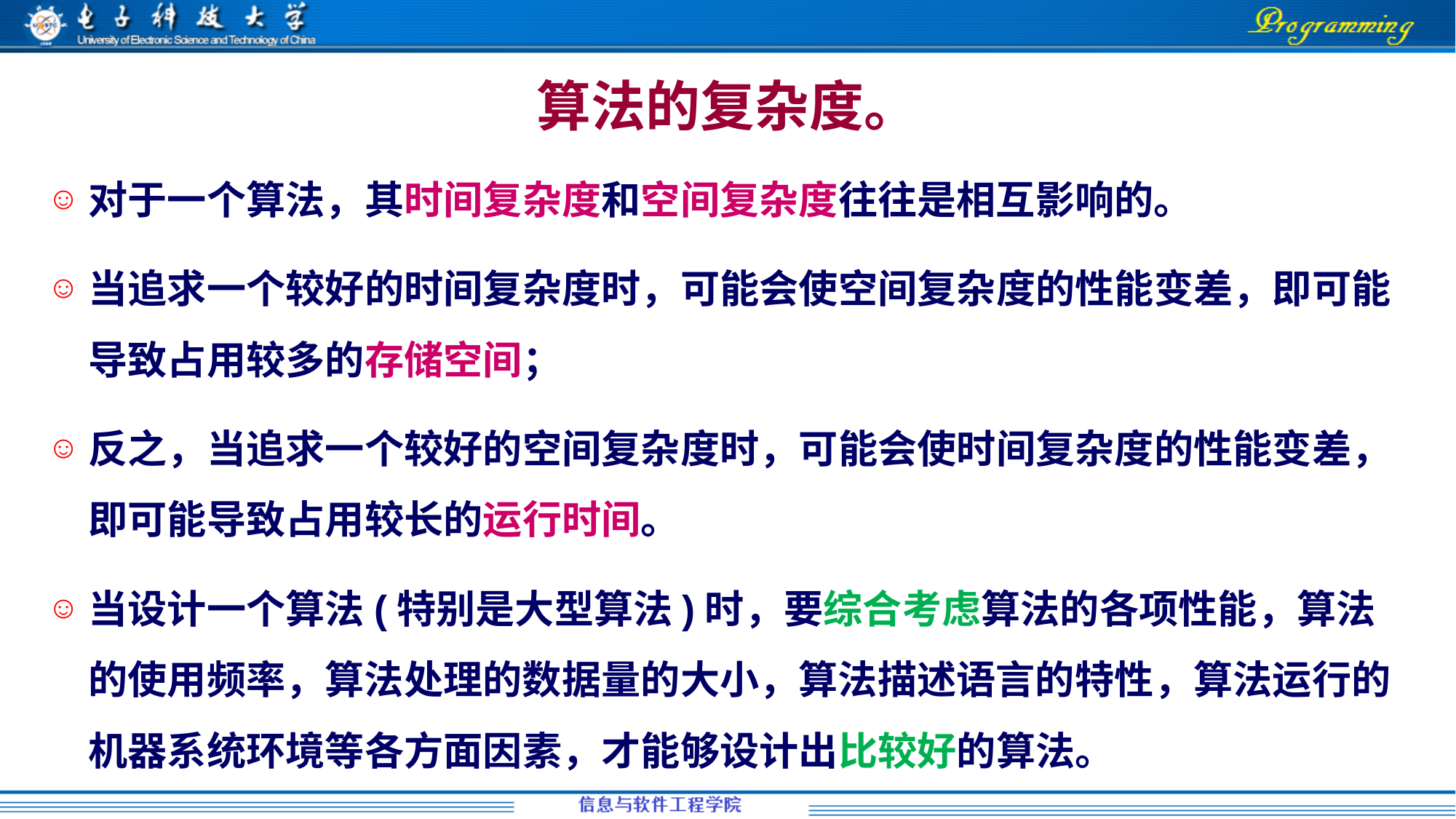

# 算法的复杂度。
对于一个算法，其时间复杂度和空间复杂度往往是相互影响的。
当追求一个较好的时间复杂度时，可能会使空间复杂度的性能变差，即可能导致占用较多的存储空间；
反之，当追求一个较好的空间复杂度时，可能会使时间复杂度的性能变差，即可能导致占用较长的运行时间。
当设计一个算法(特别是大型算法)时，要综合考虑算法的各项性能，算法的使用频率，算法处理的数据量的大小，算法描述语言的特性，算法运行的机器系统环境等各方面因素，才能够设计出比较好的算法。